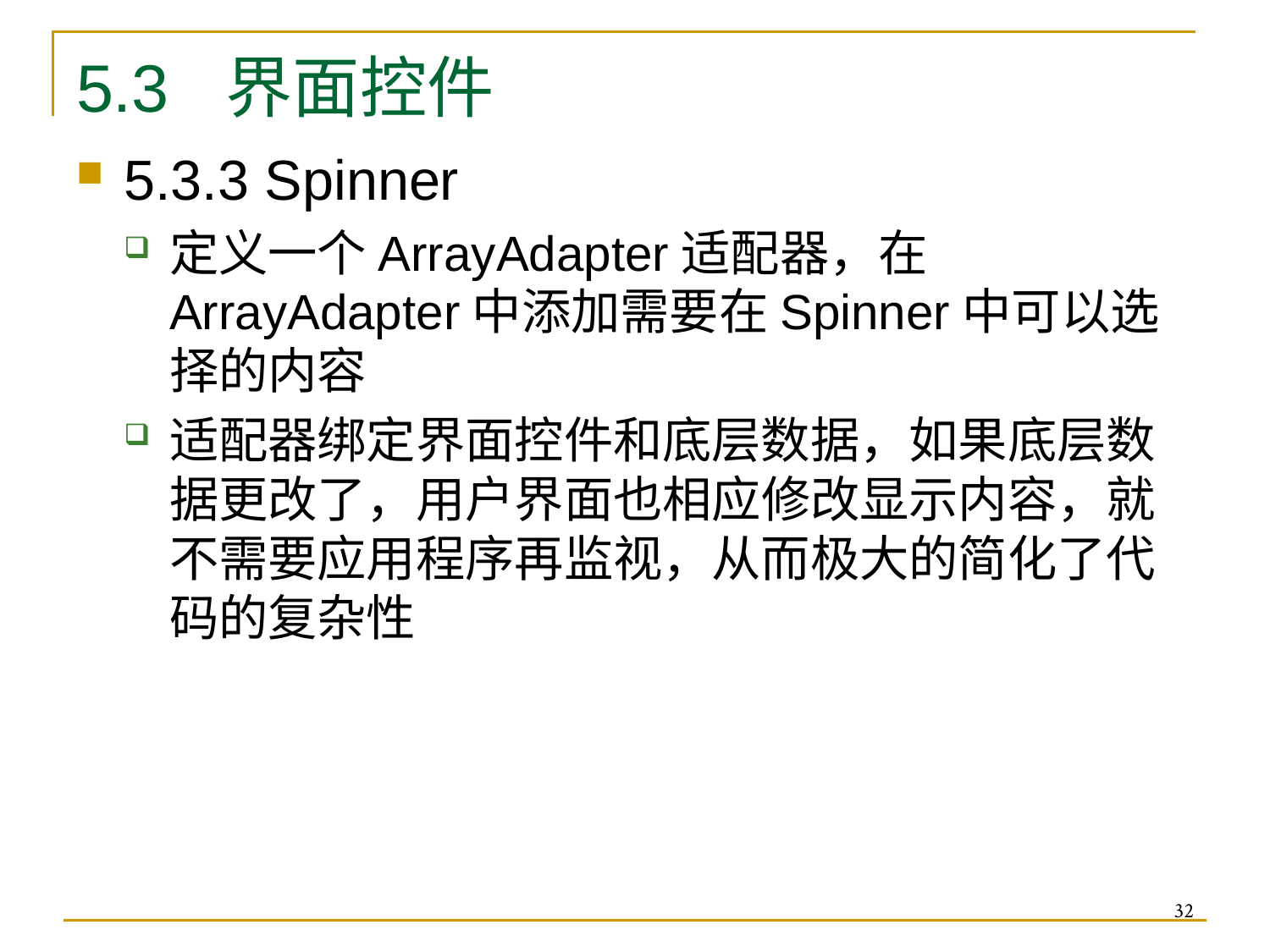

# 5.3 界面控件
5.3.3 Spinner
定义一个ArrayAdapter适配器，在ArrayAdapter中添加需要在Spinner中可以选择的内容
适配器绑定界面控件和底层数据，如果底层数据更改了，用户界面也相应修改显示内容，就不需要应用程序再监视，从而极大的简化了代码的复杂性
32